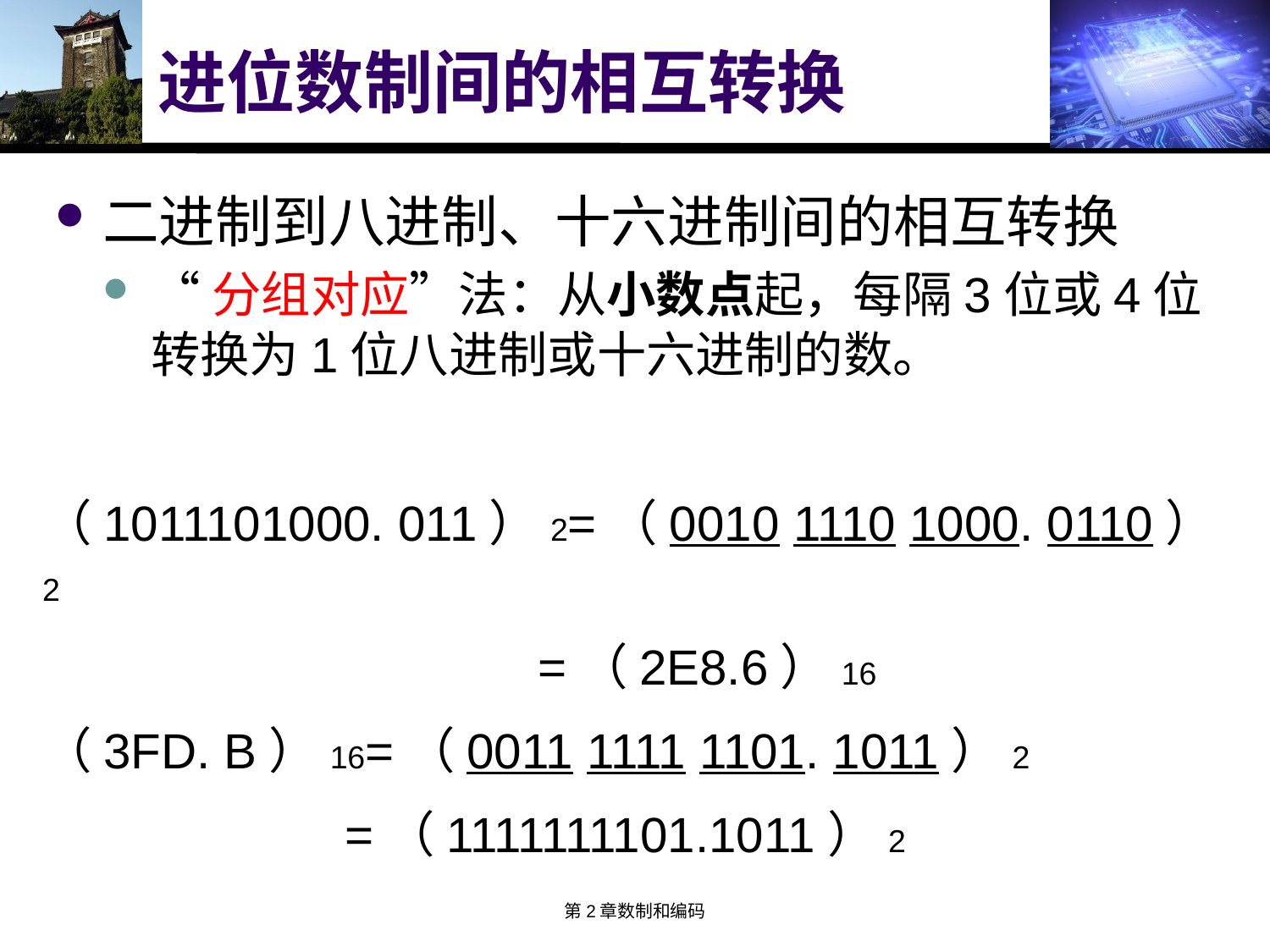

# 进位数制间的相互转换
二进制到八进制、十六进制间的相互转换
“分组对应”法：从小数点起，每隔3位或4位转换为1位八进制或十六进制的数。

（1011101000. 011）2=（0010 1110 1000. 0110）2
                                    =（2E8.6）16
（3FD. B）16=（0011 1111 1101. 1011）2
                      =（1111111101.1011）2

第2章数制和编码
9